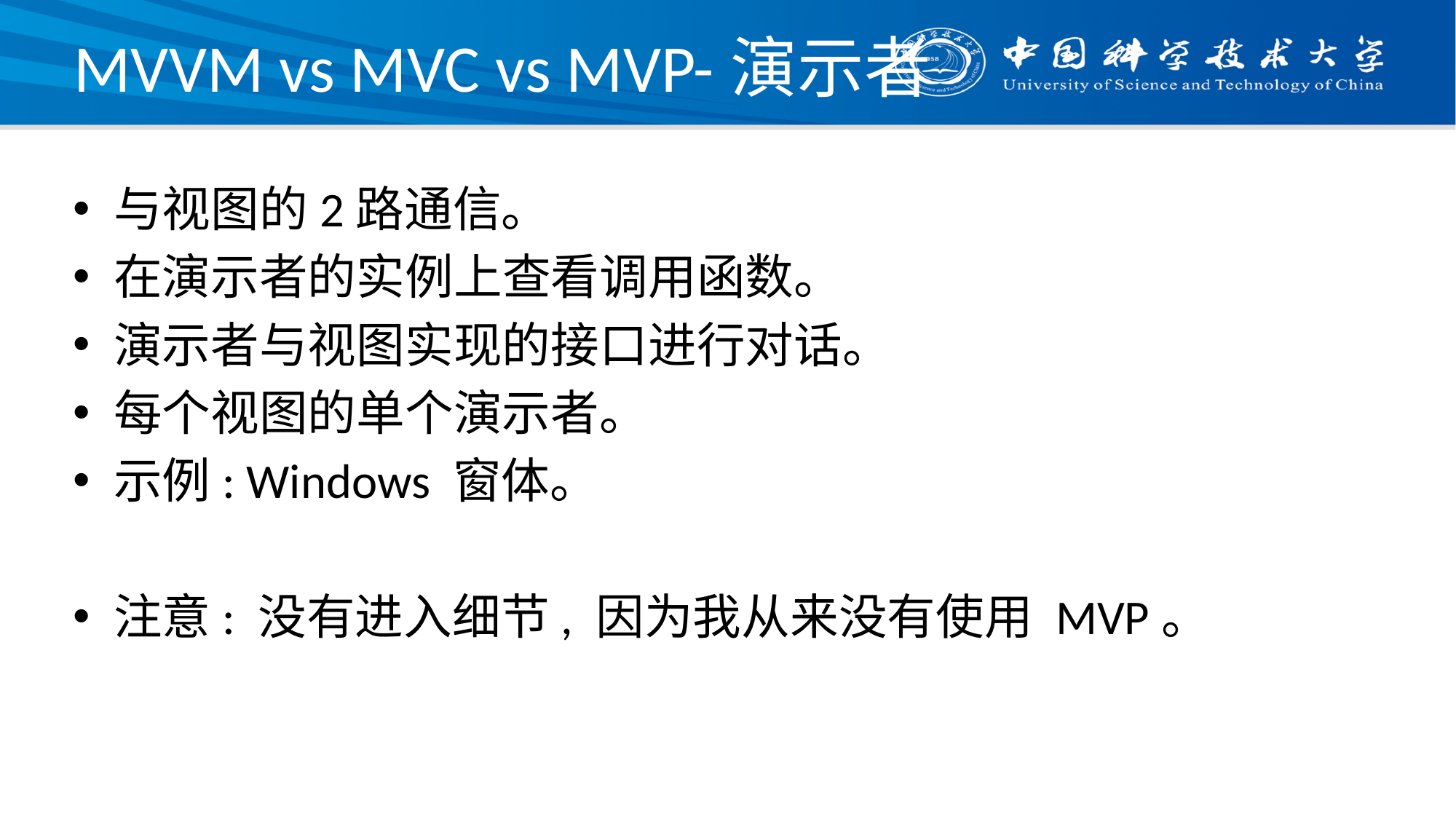

# MVVM vs MVC vs MVP-演示者
与视图的2路通信。
在演示者的实例上查看调用函数。
演示者与视图实现的接口进行对话。
每个视图的单个演示者。
示例: Windows 窗体。

注意: 没有进入细节, 因为我从来没有使用 MVP。